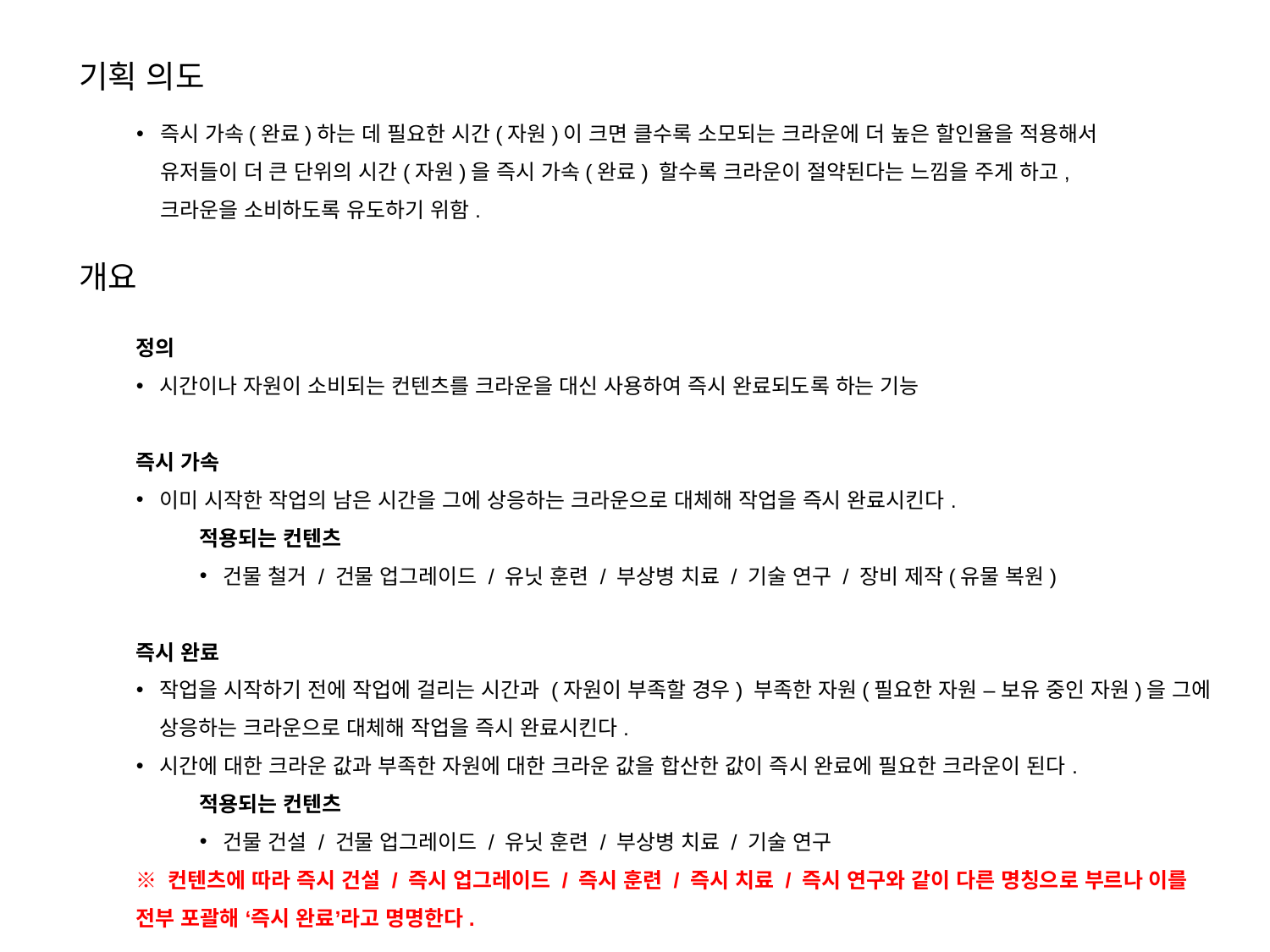

기획 의도
즉시 가속(완료)하는 데 필요한 시간(자원)이 크면 클수록 소모되는 크라운에 더 높은 할인율을 적용해서
유저들이 더 큰 단위의 시간(자원)을 즉시 가속(완료) 할수록 크라운이 절약된다는 느낌을 주게 하고,
크라운을 소비하도록 유도하기 위함.
개요
정의
시간이나 자원이 소비되는 컨텐츠를 크라운을 대신 사용하여 즉시 완료되도록 하는 기능

즉시 가속
이미 시작한 작업의 남은 시간을 그에 상응하는 크라운으로 대체해 작업을 즉시 완료시킨다.
적용되는 컨텐츠
건물 철거 / 건물 업그레이드 / 유닛 훈련 / 부상병 치료 / 기술 연구 / 장비 제작(유물 복원)

즉시 완료
작업을 시작하기 전에 작업에 걸리는 시간과 (자원이 부족할 경우) 부족한 자원(필요한 자원 – 보유 중인 자원)을 그에 상응하는 크라운으로 대체해 작업을 즉시 완료시킨다.
시간에 대한 크라운 값과 부족한 자원에 대한 크라운 값을 합산한 값이 즉시 완료에 필요한 크라운이 된다.
적용되는 컨텐츠
건물 건설 / 건물 업그레이드 / 유닛 훈련 / 부상병 치료 / 기술 연구
※ 컨텐츠에 따라 즉시 건설 / 즉시 업그레이드 / 즉시 훈련 / 즉시 치료 / 즉시 연구와 같이 다른 명칭으로 부르나 이를 전부 포괄해 ‘즉시 완료’라고 명명한다.